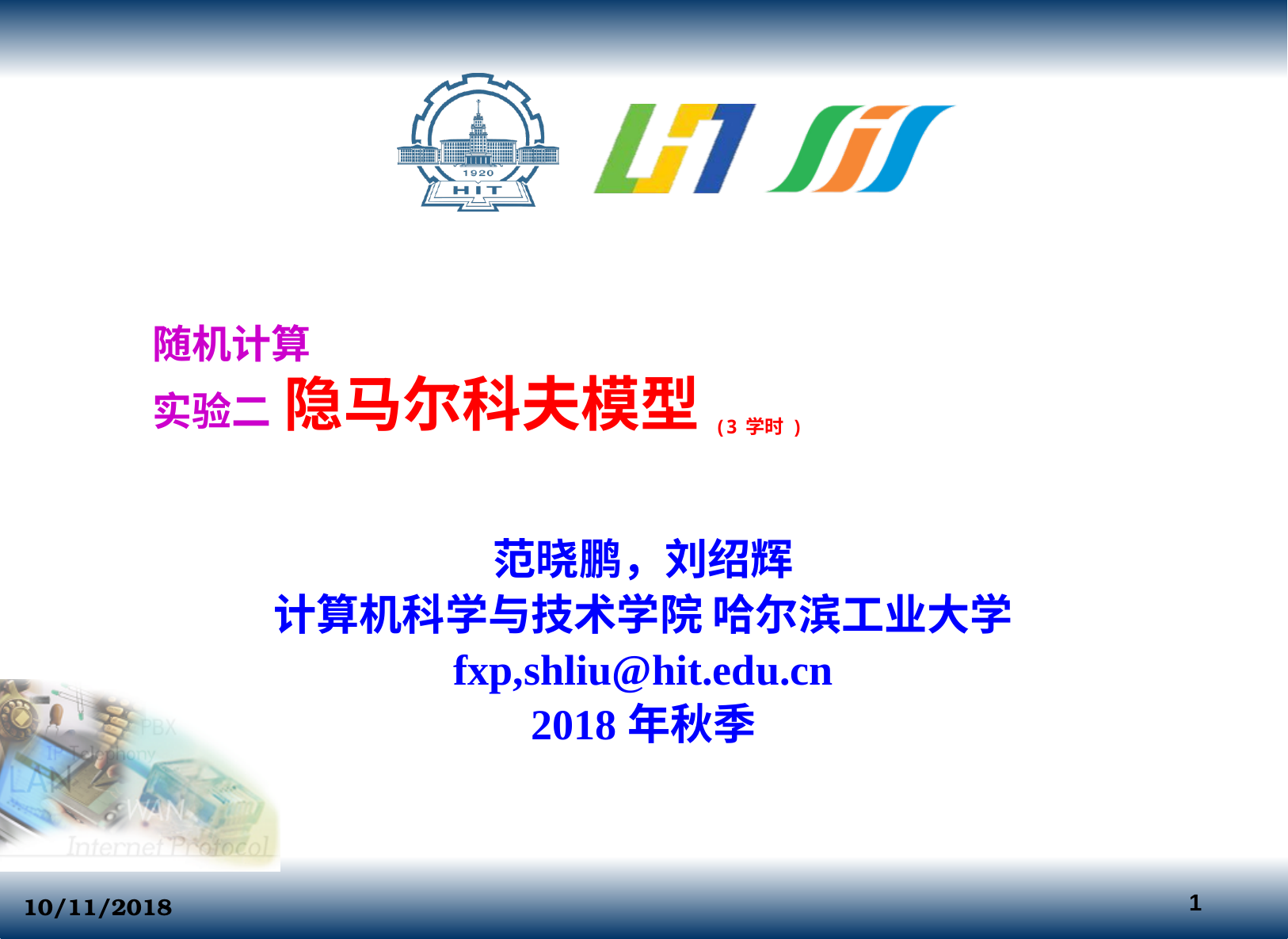

随机计算
实验二 隐马尔科夫模型(3学时)
范晓鹏，刘绍辉
计算机科学与技术学院 哈尔滨工业大学
fxp,shliu@hit.edu.cn
2018年秋季